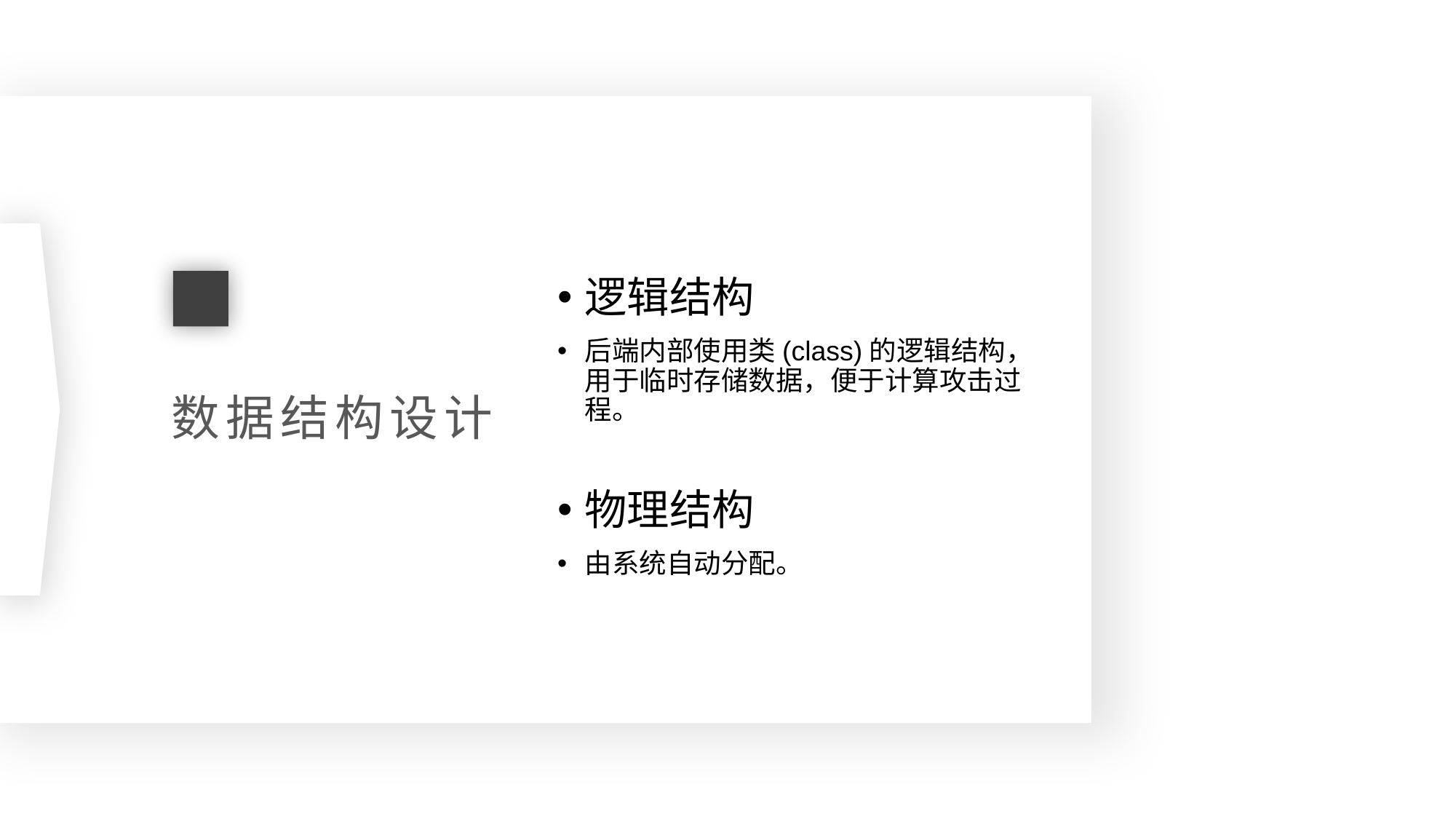

”

逻辑结构
后端内部使用类(class)的逻辑结构，用于临时存储数据，便于计算攻击过程。

物理结构
由系统自动分配。
数据结构设计